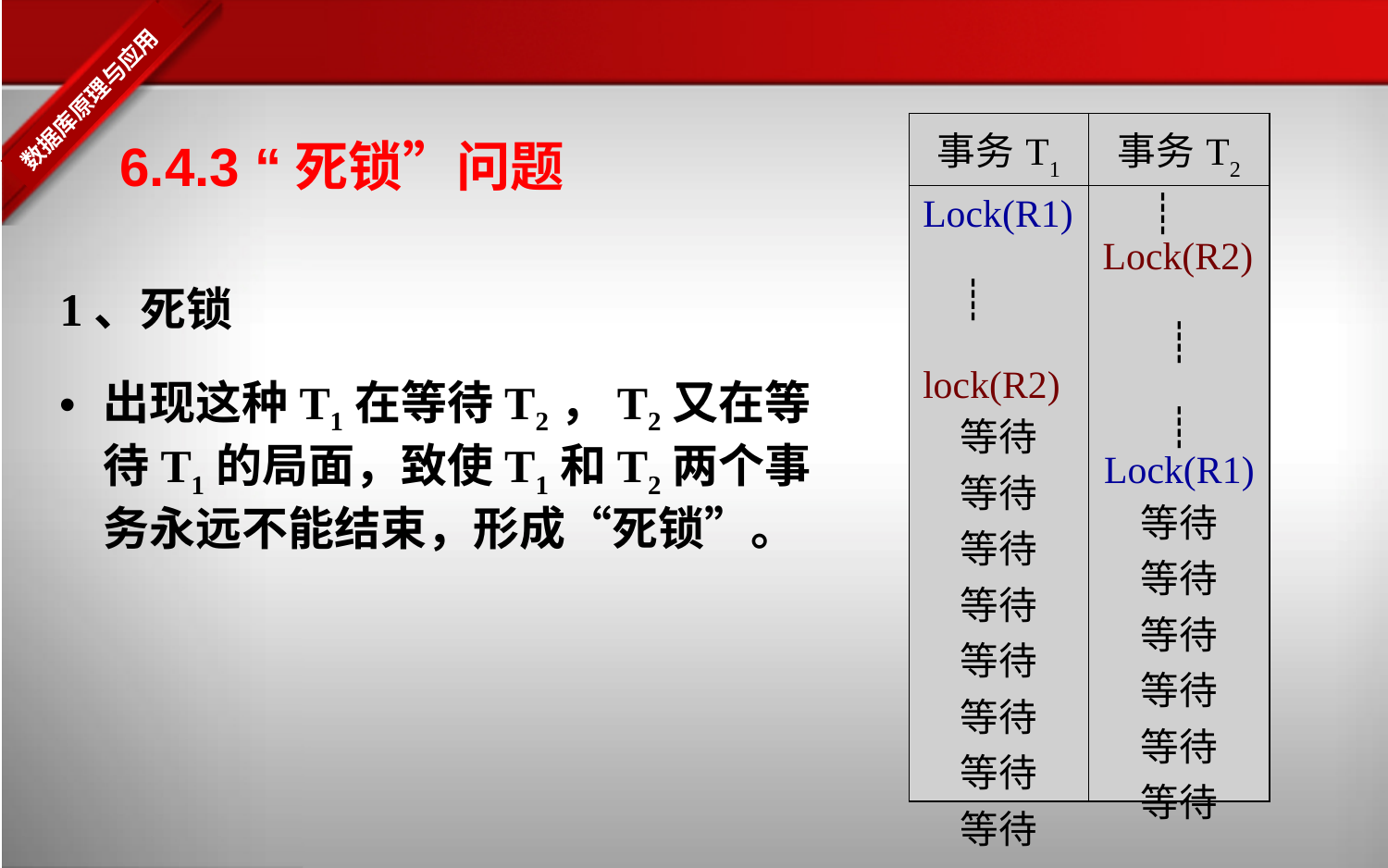

| 事务T1 | 事务T2 |
| --- | --- |
| Lock(R1) ┊ lock(R2) 等待 等待 等待 等待 等待 等待 等待 等待 | ┊ Lock(R2) ┊ ┊ Lock(R1) 等待 等待 等待 等待 等待 等待 |
6.4.3 “死锁”问题
1、死锁
出现这种T1在等待T2，T2又在等待T1的局面，致使T1和T2两个事务永远不能结束，形成“死锁”。